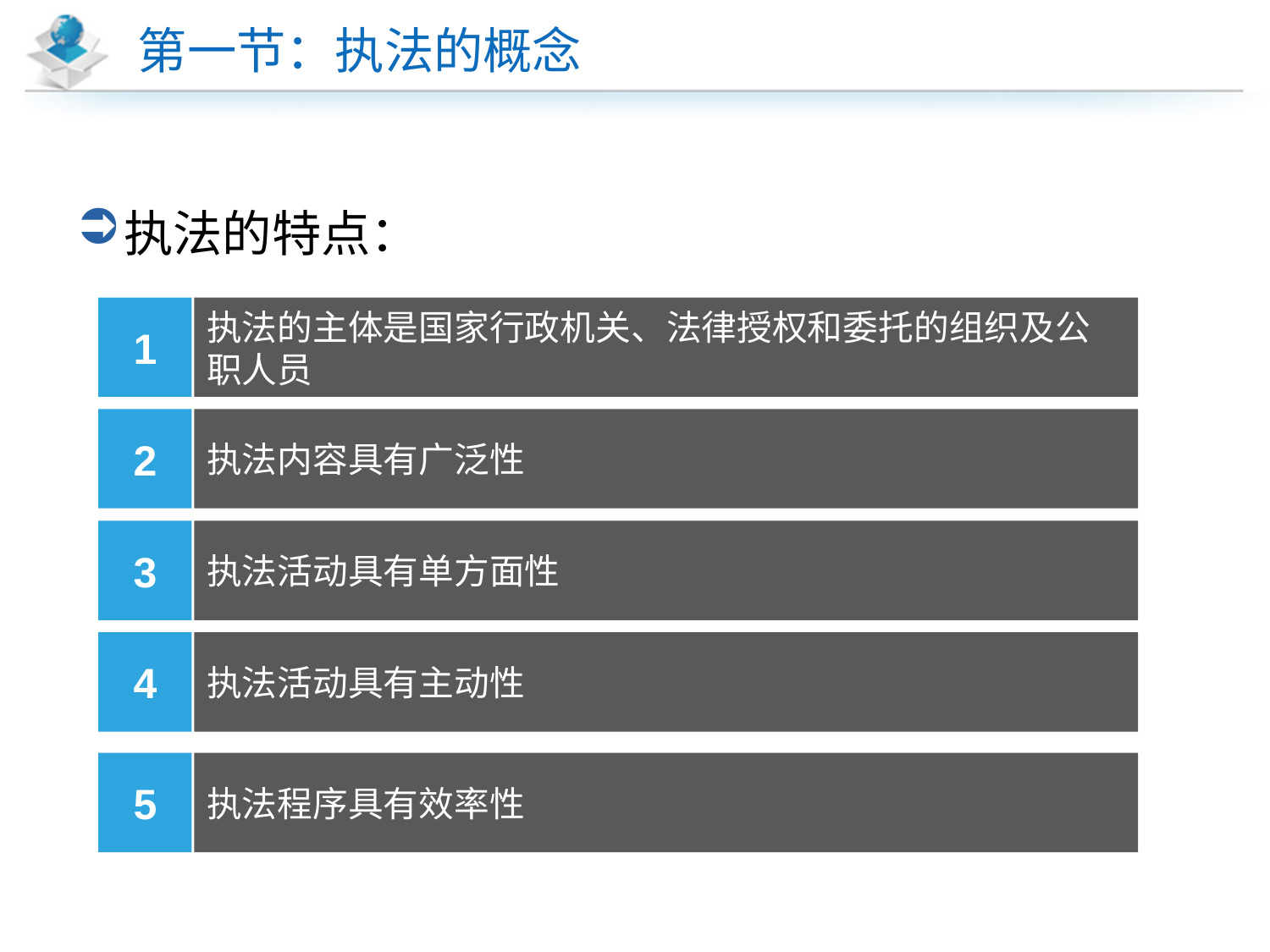

# 第一节：执法的概念
执法的特点：
1
执法的主体是国家行政机关、法律授权和委托的组织及公职人员
2
执法内容具有广泛性
3
执法活动具有单方面性
4
执法活动具有主动性
5
执法程序具有效率性